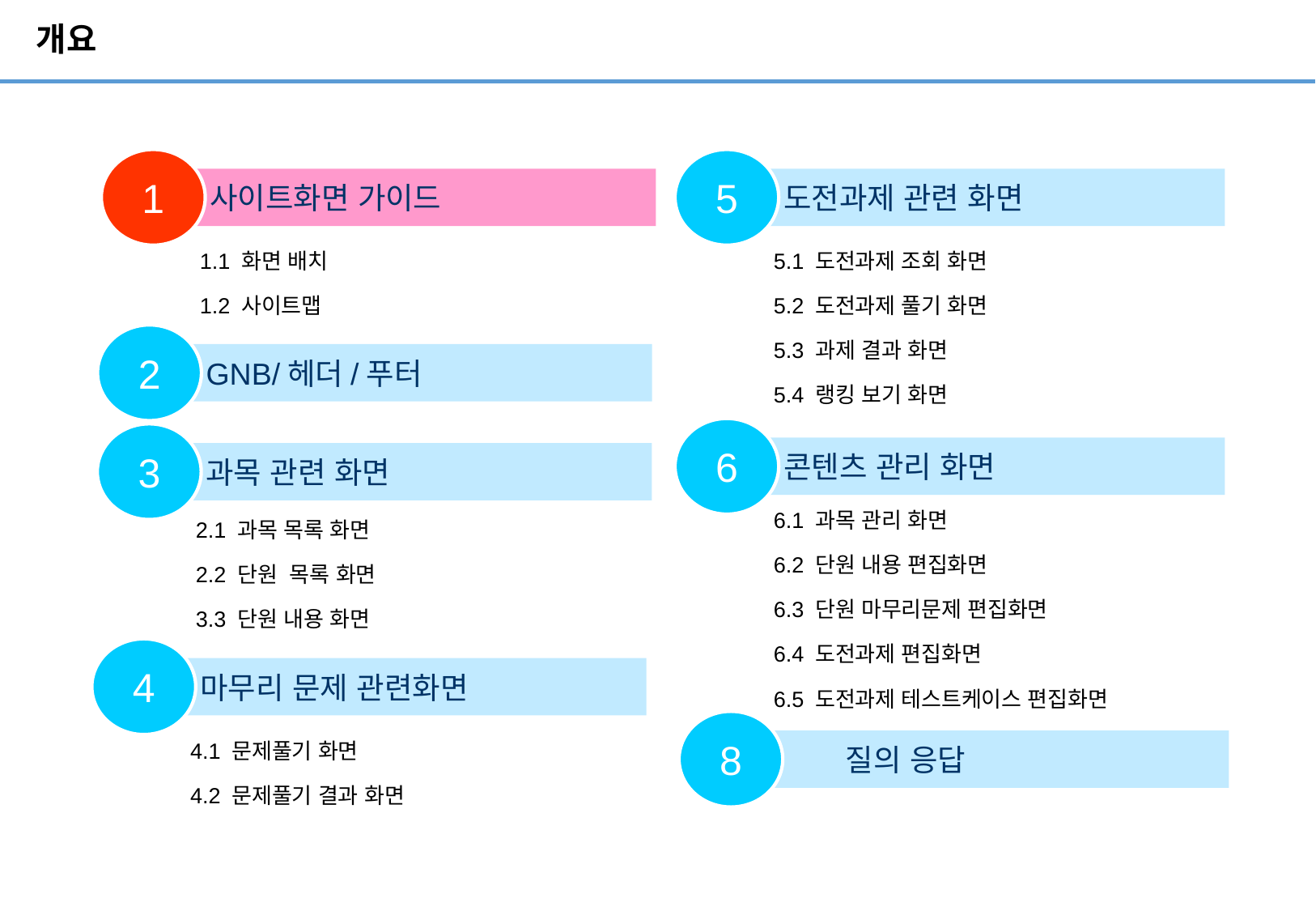

# 개요

1
5
사이트화면 가이드
도전과제 관련 화면
1.1 화면 배치
1.2 사이트맵
5.1 도전과제 조회 화면
5.2 도전과제 풀기 화면
5.3 과제 결과 화면
5.4 랭킹 보기 화면
2
GNB/헤더/푸터
6
3
콘텐츠 관리 화면
과목 관련 화면
6.1 과목 관리 화면
6.2 단원 내용 편집화면
6.3 단원 마무리문제 편집화면
6.4 도전과제 편집화면
6.5 도전과제 테스트케이스 편집화면
2.1 과목 목록 화면
2.2 단원  목록 화면
3.3 단원 내용 화면
4
마무리 문제 관련화면
8
4.1 문제풀기 화면
4.2 문제풀기 결과 화면
      질의 응답